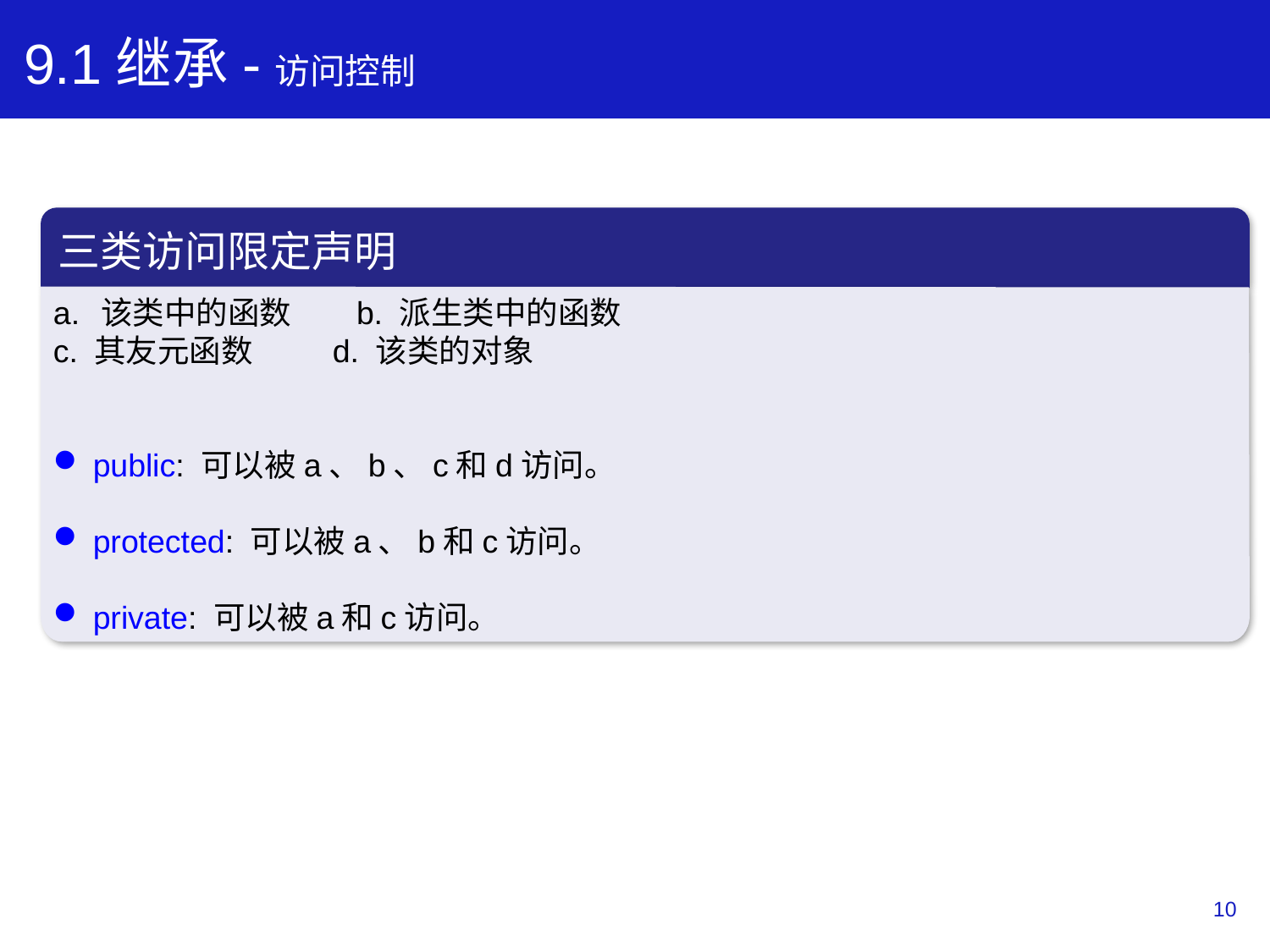

9.1继承-访问控制
三类访问限定声明
该类中的函数        b. 派生类中的函数
c. 其友元函数          d. 该类的对象

public: 可以被a、b、c和d访问。

protected: 可以被a、b和c访问。

private: 可以被a和c访问。
学习目标
10